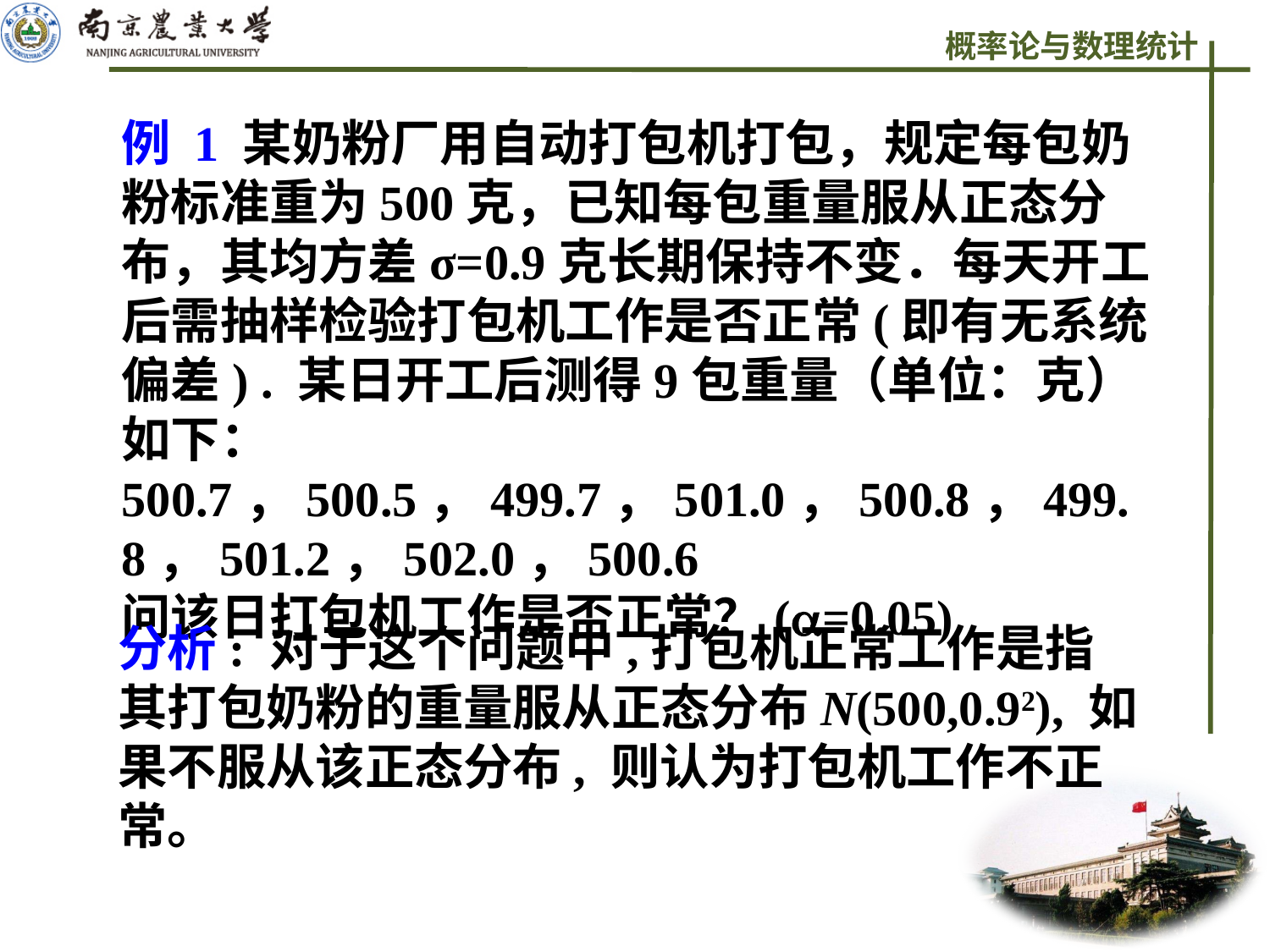

例 1 某奶粉厂用自动打包机打包，规定每包奶粉标准重为500克，已知每包重量服从正态分布，其均方差σ=0.9克长期保持不变．每天开工后需抽样检验打包机工作是否正常(即有无系统偏差) . 某日开工后测得9包重量（单位：克）如下：
500.7，500.5，499.7，501.0，500.8，499.8，501.2，502.0，500.6
问该日打包机工作是否正常？(α=0.05)
分析: 对于这个问题中,打包机正常工作是指其打包奶粉的重量服从正态分布N(500,0.92), 如果不服从该正态分布, 则认为打包机工作不正常。